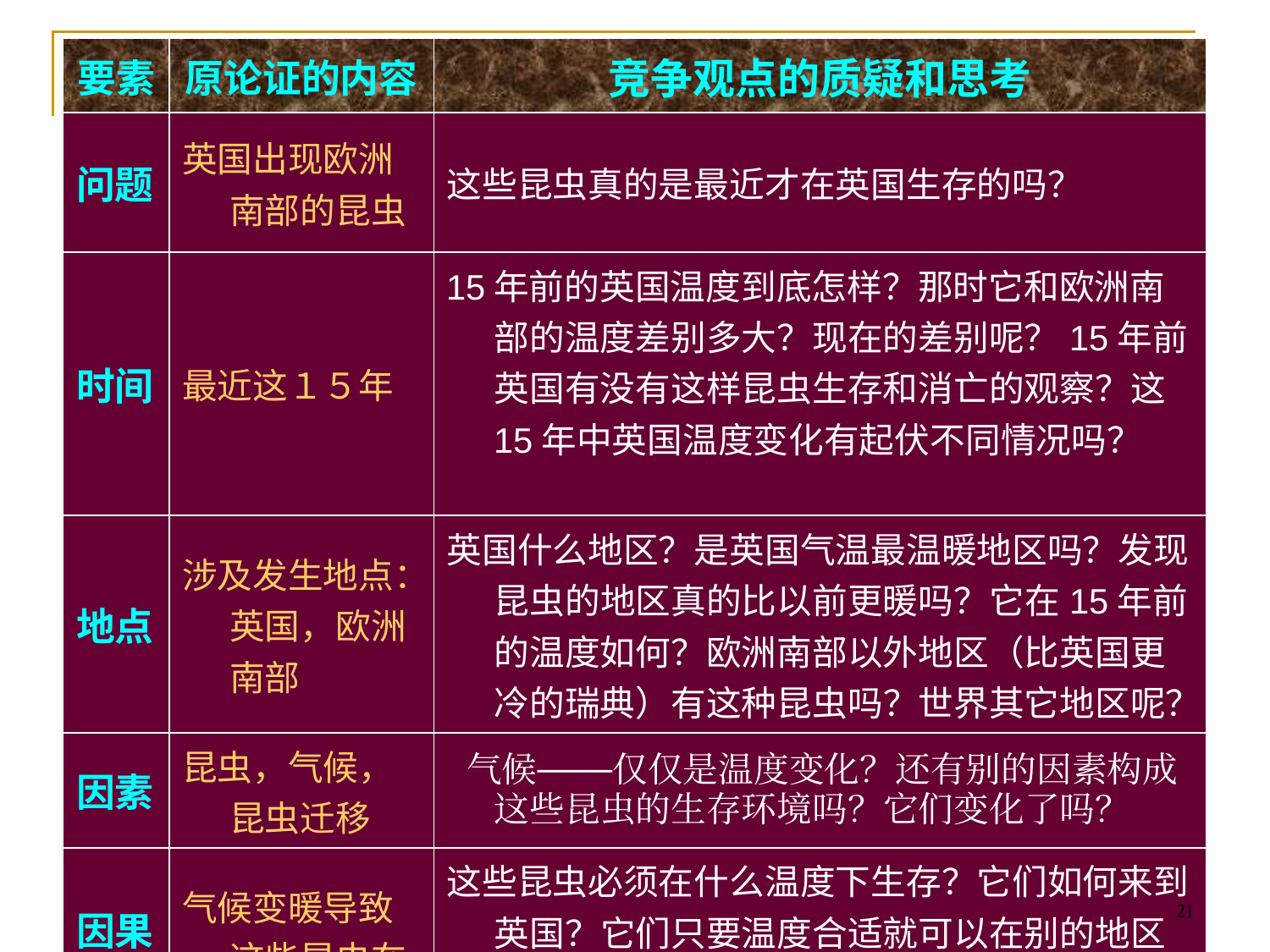

| 要素 | 原论证的内容 | 竞争观点的质疑和思考 |
| --- | --- | --- |
| 问题 | 英国出现欧洲南部的昆虫 | 这些昆虫真的是最近才在英国生存的吗？ |
| 时间 | 最近这１５年 | 15年前的英国温度到底怎样？那时它和欧洲南部的温度差别多大？现在的差别呢？15年前英国有没有这样昆虫生存和消亡的观察？这15年中英国温度变化有起伏不同情况吗？ |
| 地点 | 涉及发生地点：英国，欧洲南部 | 英国什么地区？是英国气温最温暖地区吗？发现昆虫的地区真的比以前更暖吗？它在15年前的温度如何？欧洲南部以外地区（比英国更冷的瑞典）有这种昆虫吗？世界其它地区呢？ |
| 因素 | 昆虫，气候，昆虫迁移 | 气候───仅仅是温度变化？还有别的因素构成这些昆虫的生存环境吗？它们变化了吗？ |
| 因果 关系 | 气候变暖导致这些昆虫在英国生存 | 这些昆虫必须在什么温度下生存？它们如何来到英国？它们只要温度合适就可以在别的地区生存？到底什么原因使它们迁移和生存？环境、经济、人文活动的因素有没有影响？ |
21